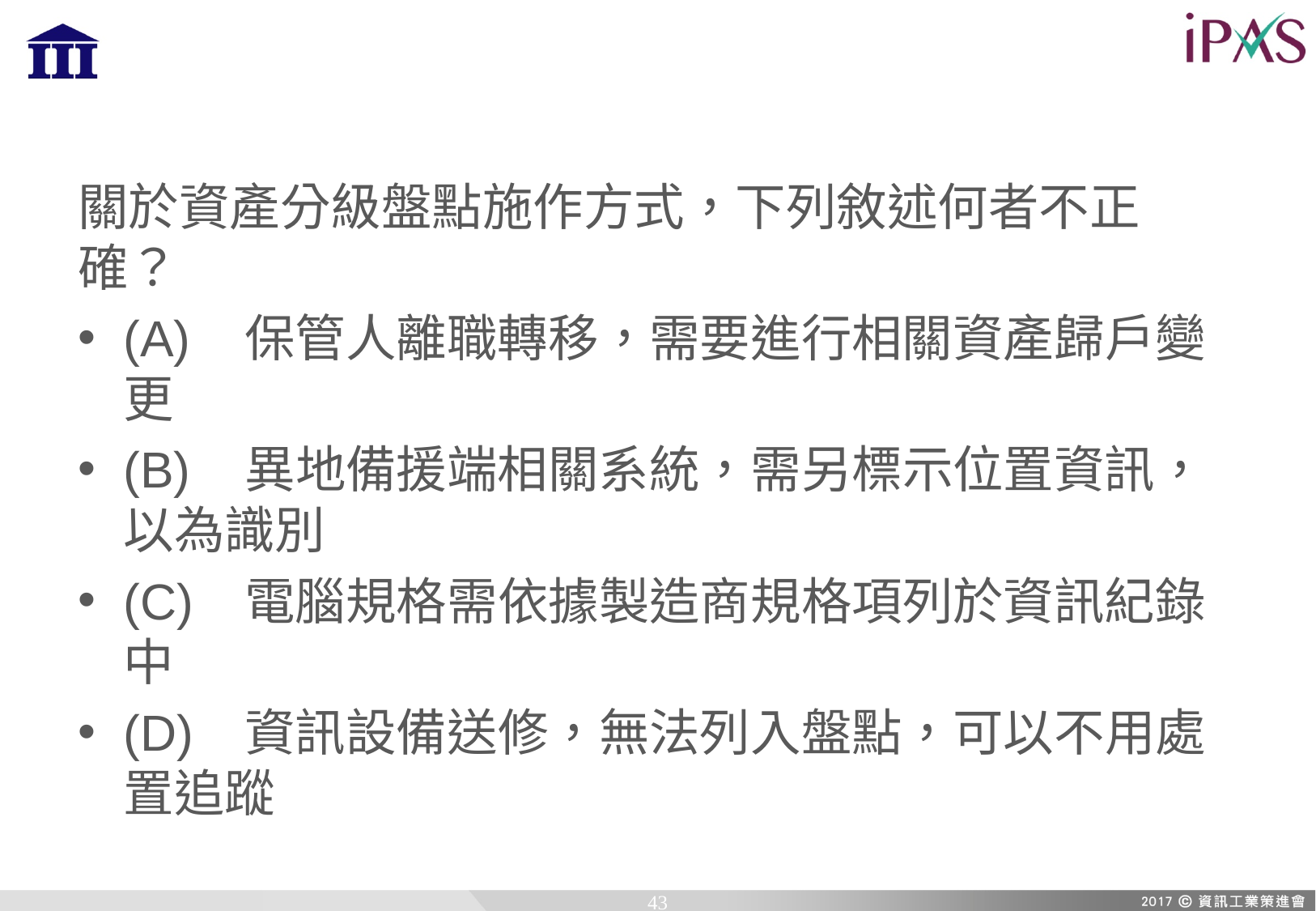

關於資產分級盤點施作方式，下列敘述何者不正確？
(A)	保管人離職轉移，需要進行相關資產歸戶變更
(B)	異地備援端相關系統，需另標示位置資訊，以為識別
(C)	電腦規格需依據製造商規格項列於資訊紀錄中
(D)	資訊設備送修，無法列入盤點，可以不用處置追蹤
43